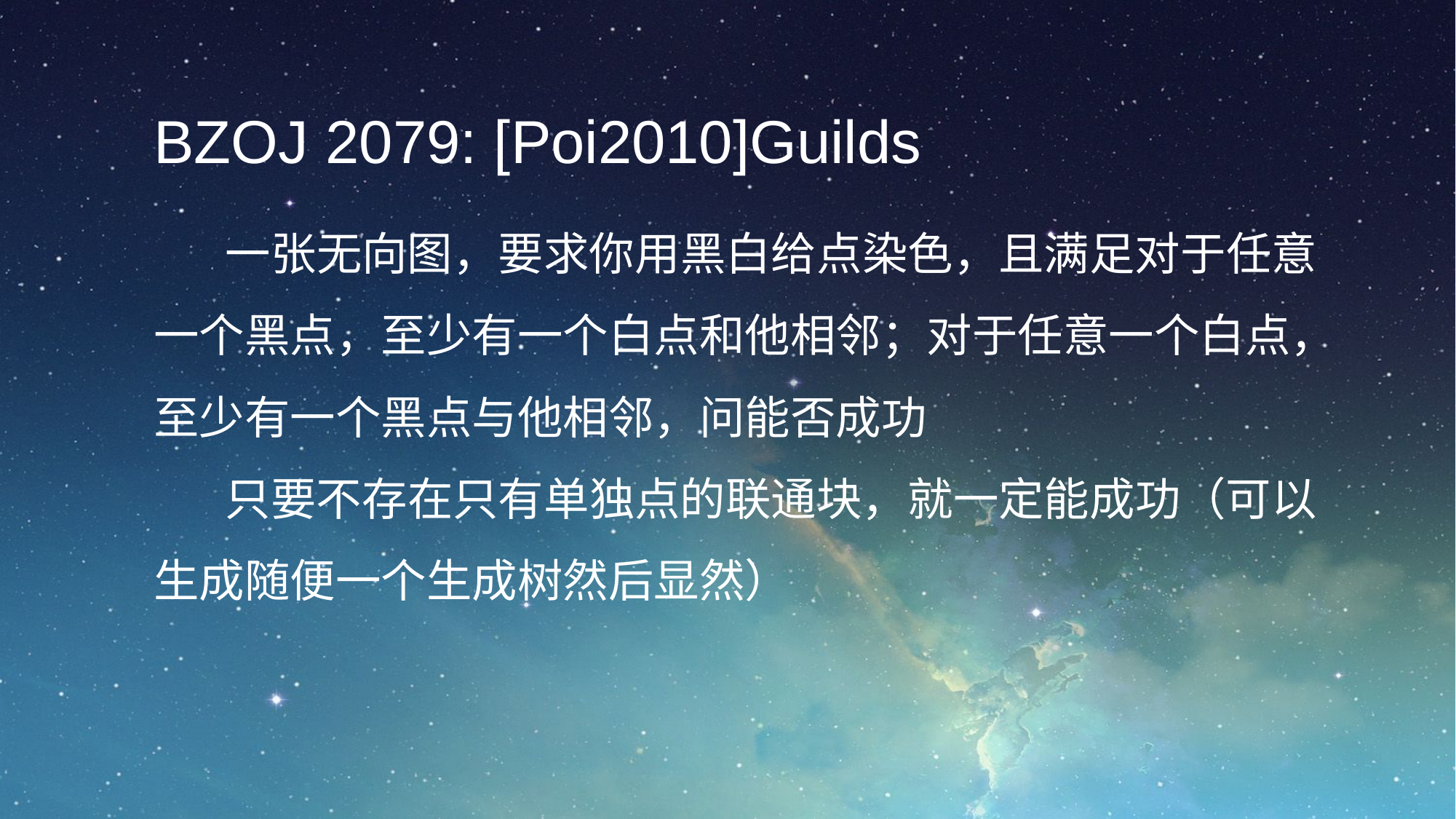

BZOJ 2079: [Poi2010]Guilds
一张无向图，要求你用黑白给点染色，且满足对于任意一个黑点，至少有一个白点和他相邻；对于任意一个白点，至少有一个黑点与他相邻，问能否成功
只要不存在只有单独点的联通块，就一定能成功（可以生成随便一个生成树然后显然）